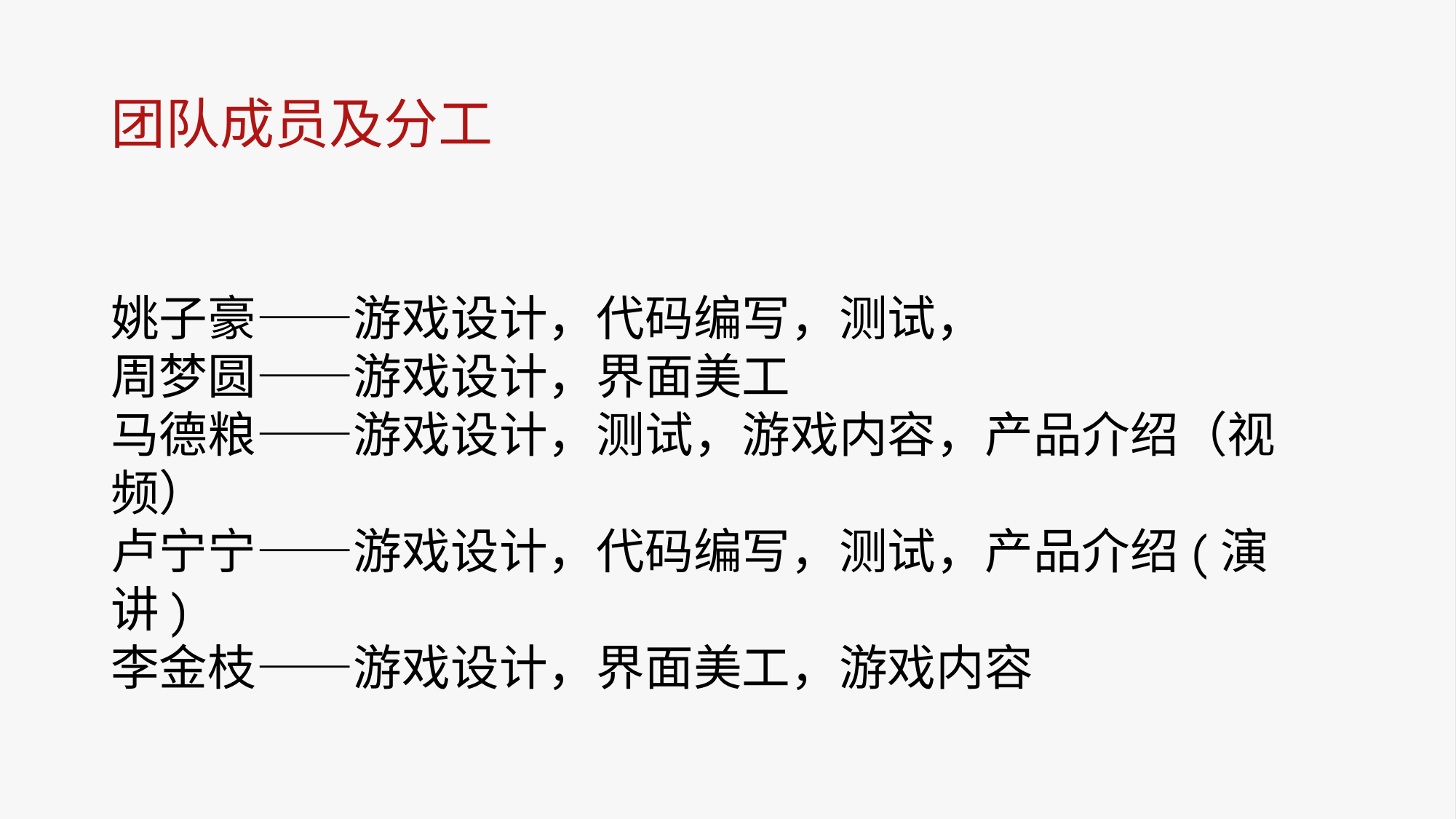

团队成员及分工
姚子豪——游戏设计，代码编写，测试，
周梦圆——游戏设计，界面美工
马德粮——游戏设计，测试，游戏内容，产品介绍（视频）
卢宁宁——游戏设计，代码编写，测试，产品介绍(演讲)
李金枝——游戏设计，界面美工，游戏内容